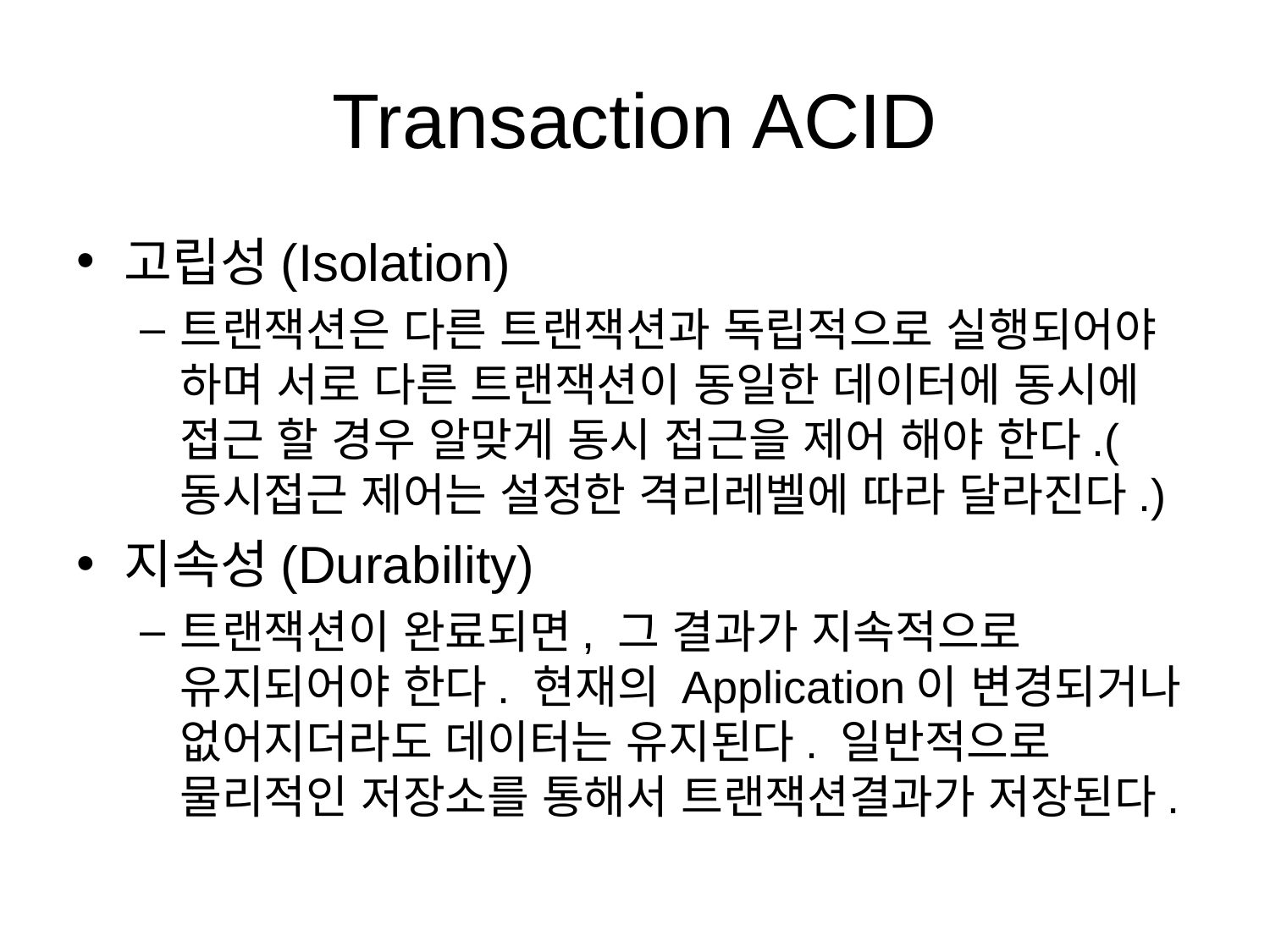

# Transaction ACID
고립성(Isolation)
트랜잭션은 다른 트랜잭션과 독립적으로 실행되어야 하며 서로 다른 트랜잭션이 동일한 데이터에 동시에 접근 할 경우 알맞게 동시 접근을 제어 해야 한다.(동시접근 제어는 설정한 격리레벨에 따라 달라진다.)
지속성(Durability)
트랜잭션이 완료되면, 그 결과가 지속적으로 유지되어야 한다. 현재의 Application이 변경되거나 없어지더라도 데이터는 유지된다. 일반적으로 물리적인 저장소를 통해서 트랜잭션결과가 저장된다.